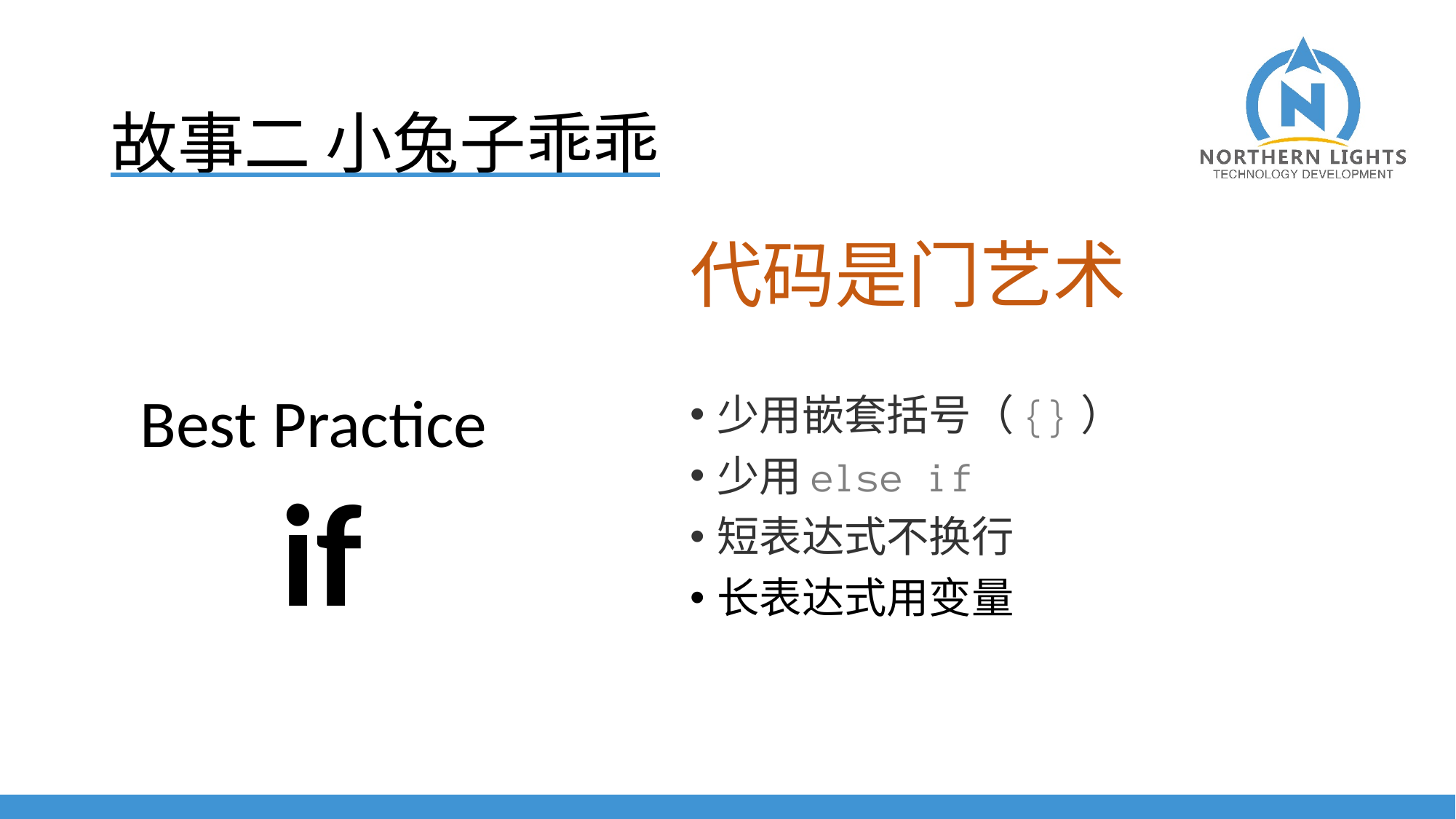

# 故事二 小兔子乖乖
代码是门艺术

少用嵌套括号（{}）
少用else if
短表达式不换行
长表达式用变量

Best Practice
if